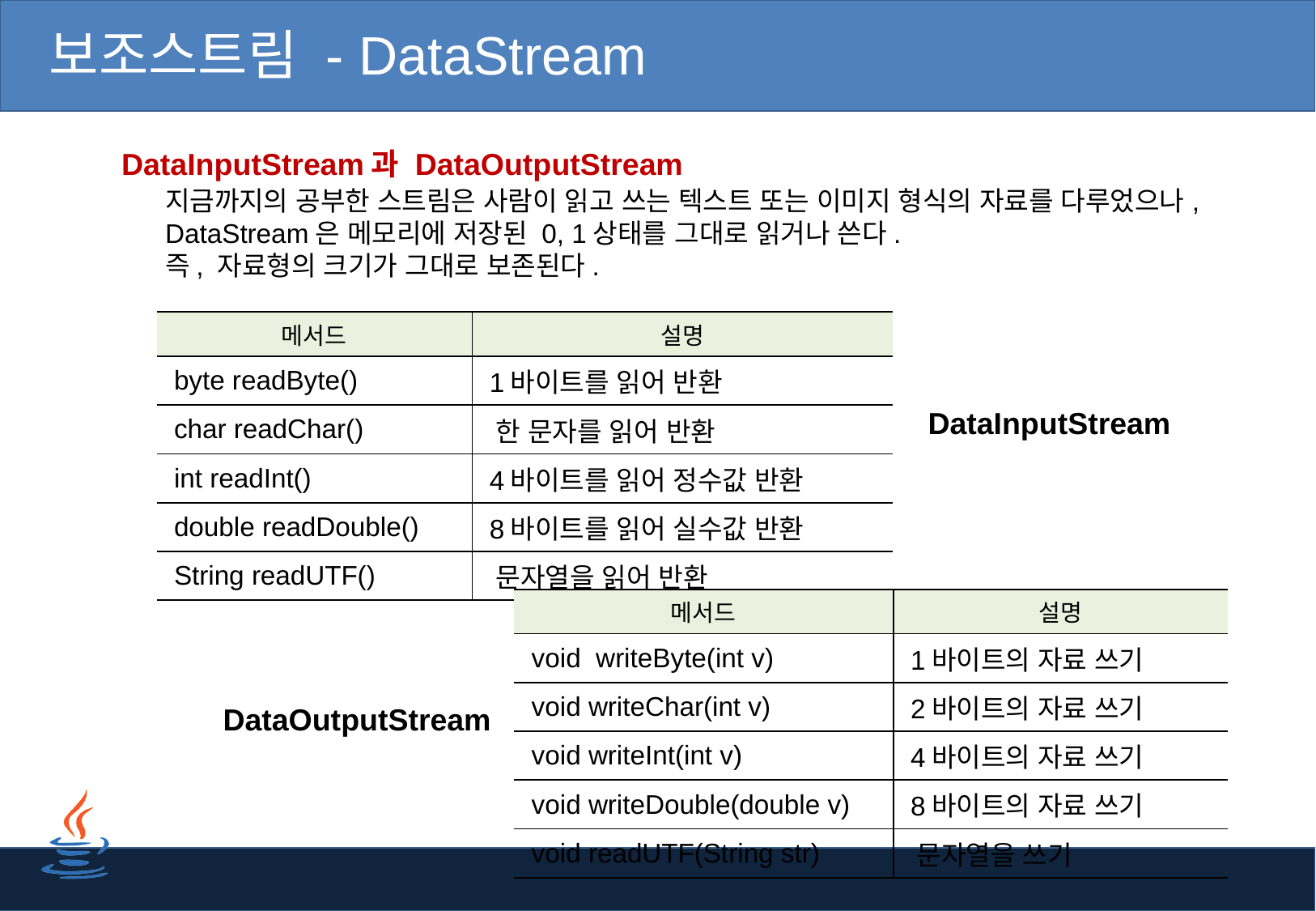

보조스트림 - DataStream
  DataInputStream과 DataOutputStream
지금까지의 공부한 스트림은 사람이 읽고 쓰는 텍스트 또는 이미지 형식의 자료를 다루었으나, DataStream은 메모리에 저장된 0, 1상태를 그대로 읽거나 쓴다.
즉, 자료형의 크기가 그대로 보존된다.
| 메서드 | 설명 |
| --- | --- |
| byte readByte() | 1바이트를 읽어 반환 |
| char readChar() | 한 문자를 읽어 반환 |
| int readInt() | 4바이트를 읽어 정수값 반환 |
| double readDouble() | 8바이트를 읽어 실수값 반환 |
| String readUTF() | 문자열을 읽어 반환 |
DataInputStream
| 메서드 | 설명 |
| --- | --- |
| void writeByte(int v) | 1바이트의 자료 쓰기 |
| void writeChar(int v) | 2바이트의 자료 쓰기 |
| void writeInt(int v) | 4바이트의 자료 쓰기 |
| void writeDouble(double v) | 8바이트의 자료 쓰기 |
| void readUTF(String str) | 문자열을 쓰기 |
DataOutputStream